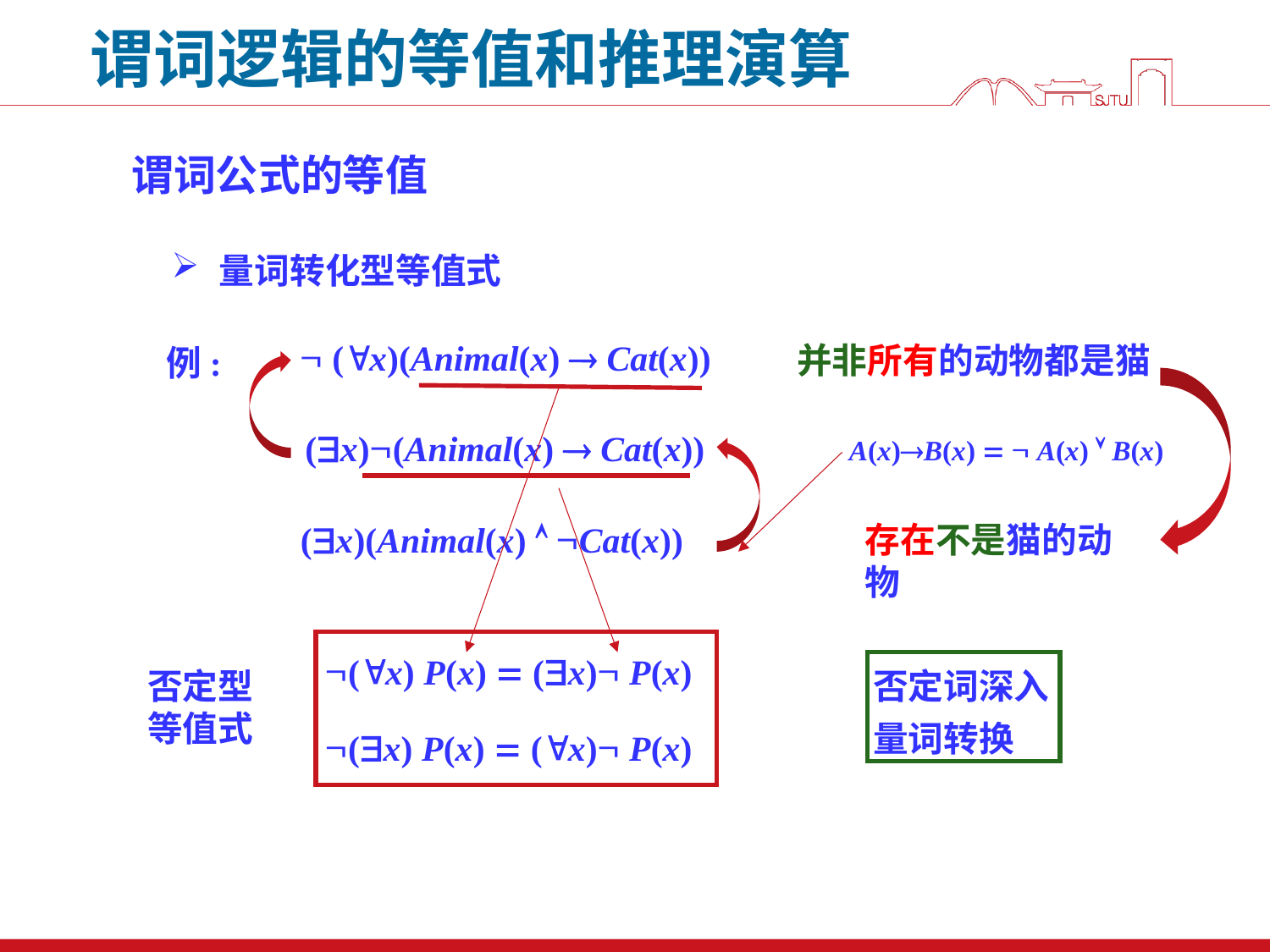

谓词逻辑的等值和推理演算
谓词公式的等值
量词转化型等值式
例:
¬ (∀x)(Animal(x) → Cat(x))
并非所有的动物都是猫

 (∃x)¬(Animal(x) → Cat(x))
A(x)→B(x) = ¬ A(x) ∨ B(x)

(∃x)(Animal(x) ∧ ¬Cat(x))
存在不是猫的动物

¬(∀x) P(x) = (∃x)¬ P(x)
否定词深入量词转换

否定型等值式
¬(∃x) P(x) = (∀x)¬ P(x)